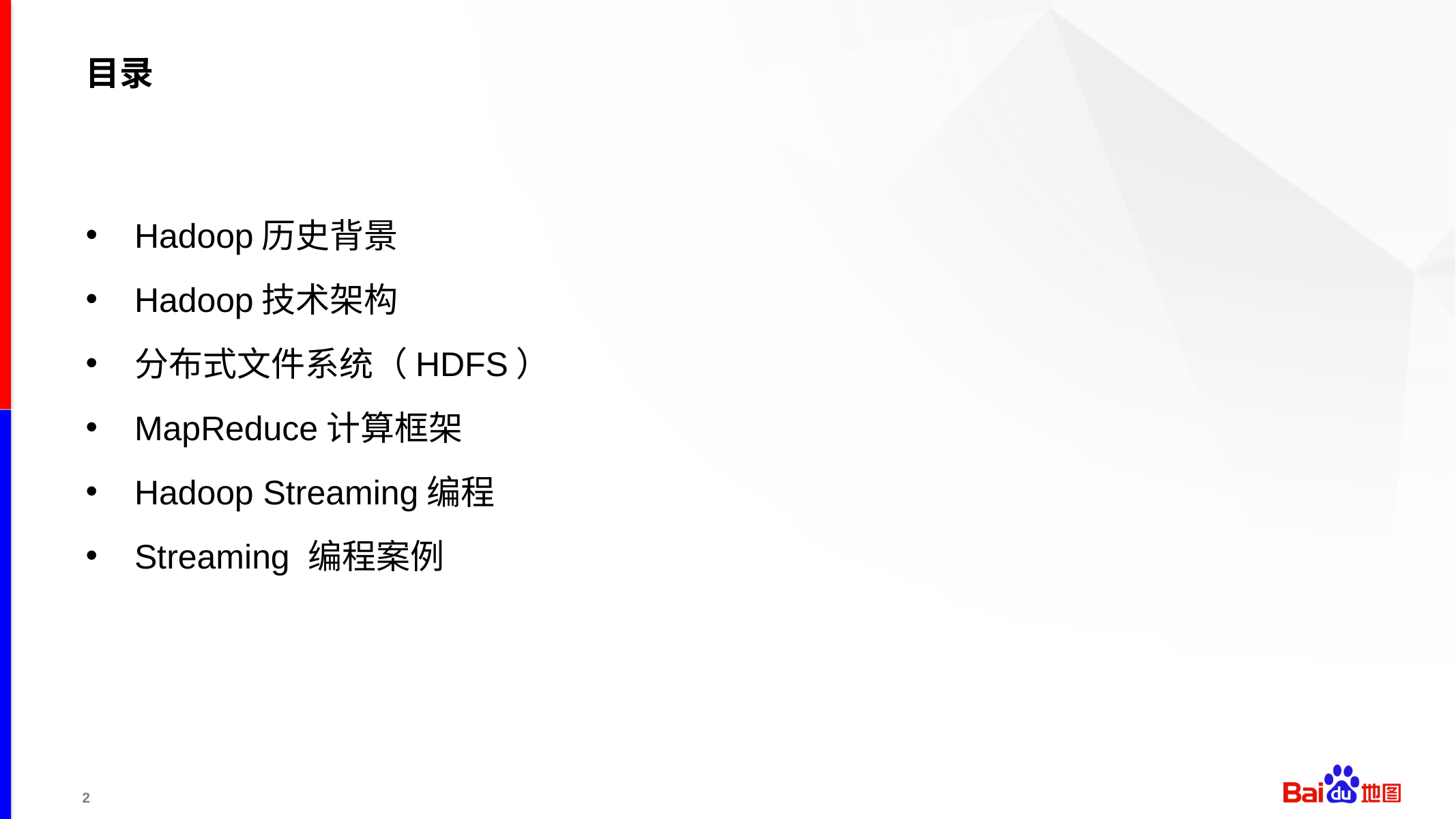

# 目录
Hadoop历史背景
Hadoop技术架构
分布式文件系统（HDFS）
MapReduce计算框架
Hadoop Streaming编程
Streaming 编程案例